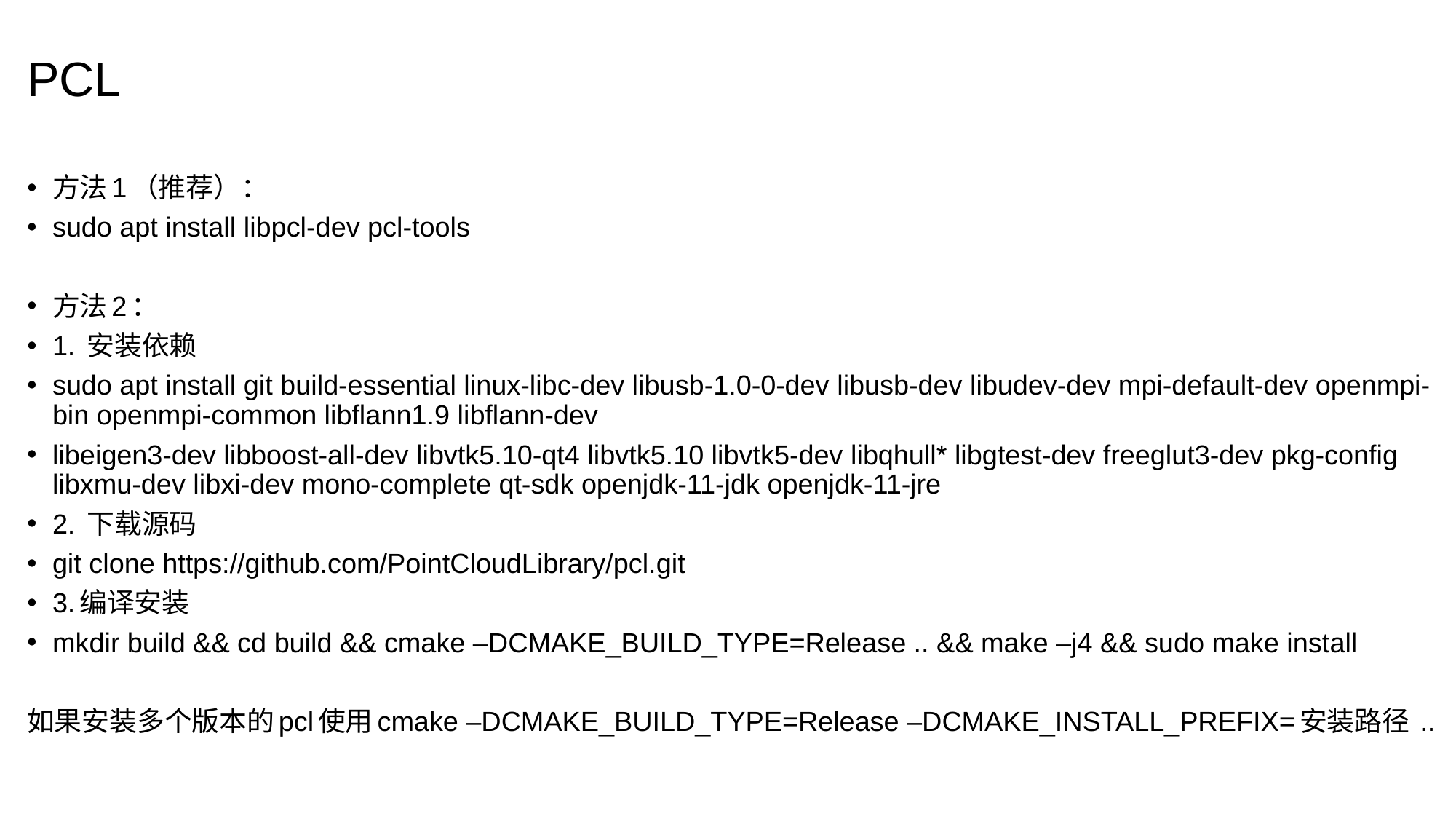

# PCL
方法1（推荐）：
sudo apt install libpcl-dev pcl-tools

方法2：
1. 安装依赖
sudo apt install git build-essential linux-libc-dev libusb-1.0-0-dev libusb-dev libudev-dev mpi-default-dev openmpi-bin openmpi-common libflann1.9 libflann-dev
libeigen3-dev libboost-all-dev libvtk5.10-qt4 libvtk5.10 libvtk5-dev libqhull* libgtest-dev freeglut3-dev pkg-config libxmu-dev libxi-dev mono-complete qt-sdk openjdk-11-jdk openjdk-11-jre
2. 下载源码
git clone https://github.com/PointCloudLibrary/pcl.git
3.编译安装
mkdir build && cd build && cmake –DCMAKE_BUILD_TYPE=Release .. && make –j4 && sudo make install

如果安装多个版本的pcl使用cmake –DCMAKE_BUILD_TYPE=Release –DCMAKE_INSTALL_PREFIX=安装路径 ..